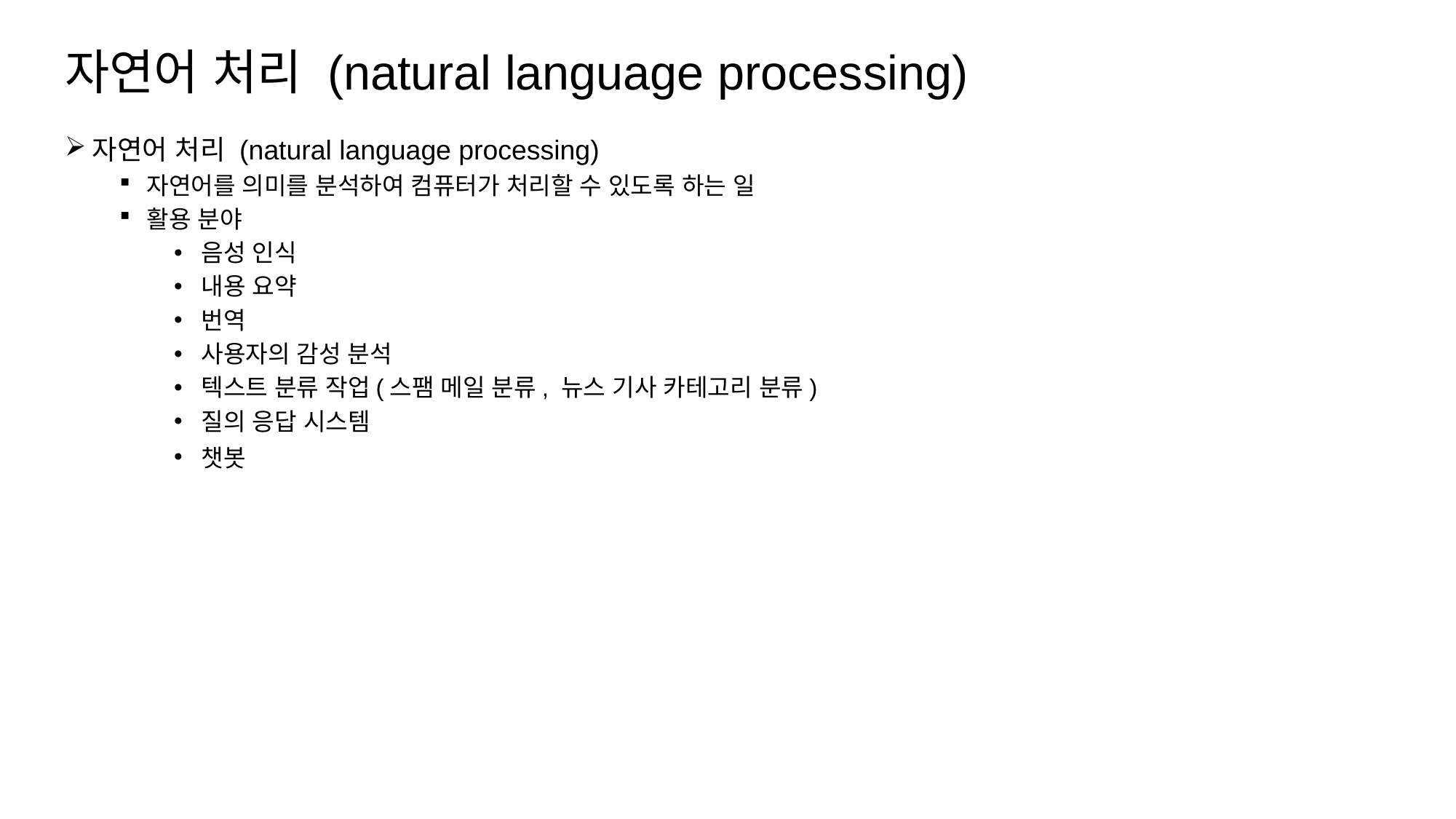

# 자연어 처리 (natural language processing)
자연어 처리 (natural language processing)
자연어를 의미를 분석하여 컴퓨터가 처리할 수 있도록 하는 일
활용 분야
음성 인식
내용 요약
번역
사용자의 감성 분석
텍스트 분류 작업(스팸 메일 분류, 뉴스 기사 카테고리 분류)
질의 응답 시스템
챗봇